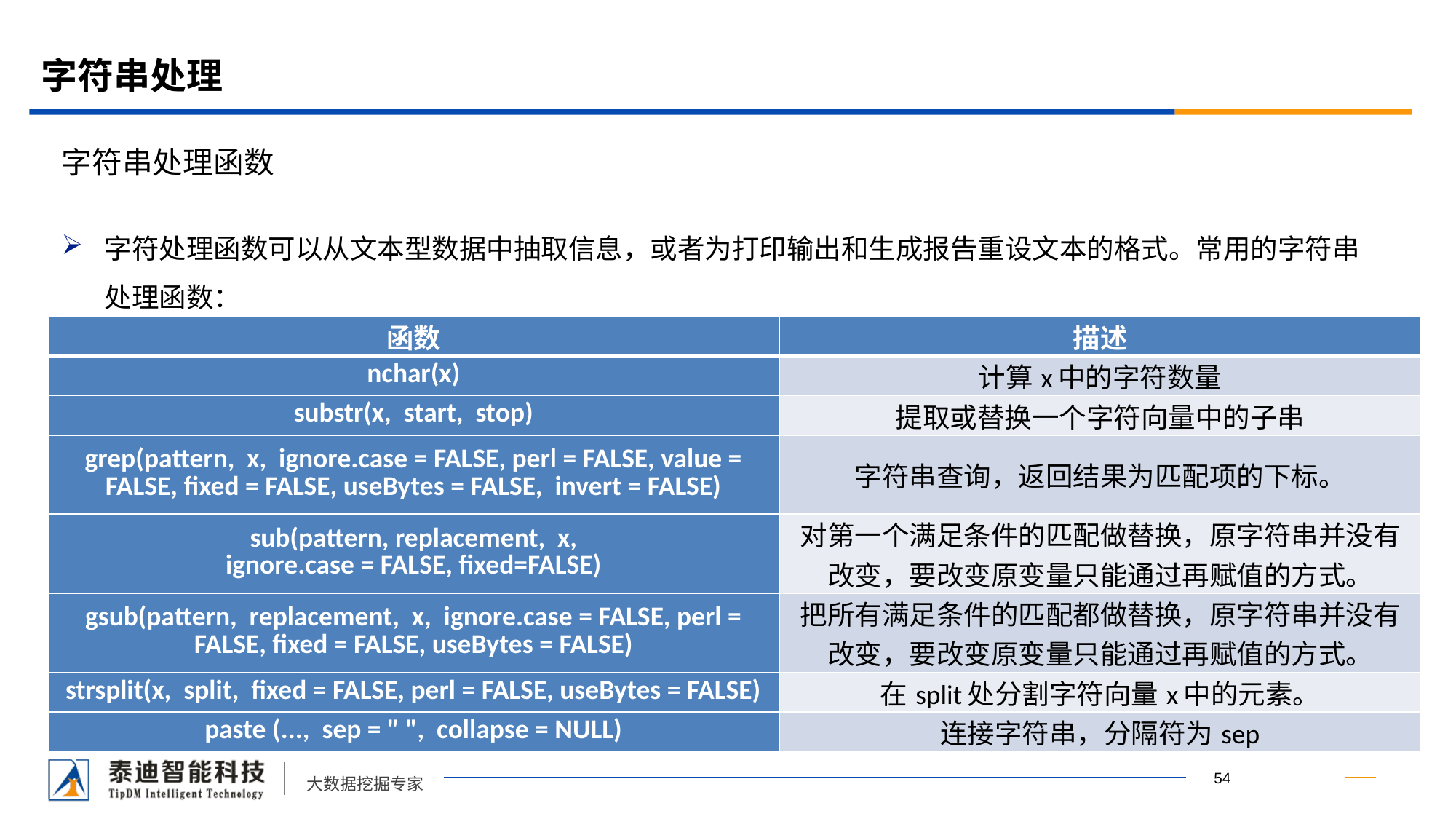

# 字符串处理
字符串处理函数
字符处理函数可以从文本型数据中抽取信息，或者为打印输出和生成报告重设文本的格式。常用的字符串处理函数：

| 函数 | 描述 |
| --- | --- |
| nchar(x) | 计算x中的字符数量 |
| substr(x, start, stop) | 提取或替换一个字符向量中的子串 |
| grep(pattern, x, ignore.case = FALSE, perl = FALSE, value = FALSE, fixed = FALSE, useBytes = FALSE, invert = FALSE) | 字符串查询，返回结果为匹配项的下标。 |
| sub(pattern, replacement, x, ignore.case = FALSE, fixed=FALSE) | 对第一个满足条件的匹配做替换，原字符串并没有改变，要改变原变量只能通过再赋值的方式。 |
| gsub(pattern, replacement, x, ignore.case = FALSE, perl = FALSE, fixed = FALSE, useBytes = FALSE) | 把所有满足条件的匹配都做替换，原字符串并没有改变，要改变原变量只能通过再赋值的方式。 |
| strsplit(x, split, fixed = FALSE, perl = FALSE, useBytes = FALSE) | 在split处分割字符向量x中的元素。 |
| paste (..., sep = " ", collapse = NULL) | 连接字符串，分隔符为sep |